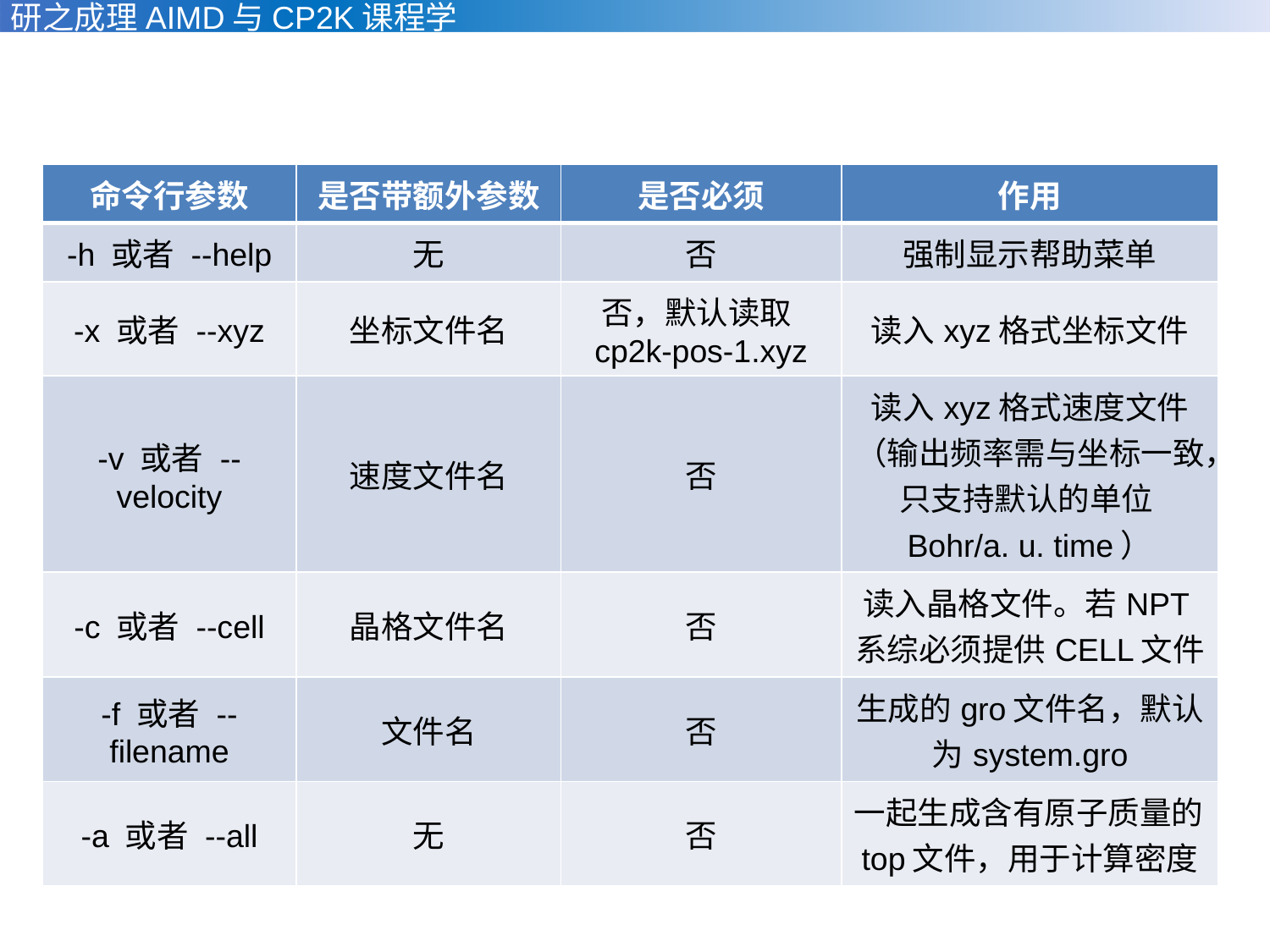

| 命令行参数 | 是否带额外参数 | 是否必须 | 作用 |
| --- | --- | --- | --- |
| -h 或者 --help | 无 | 否 | 强制显示帮助菜单 |
| -x 或者 --xyz | 坐标文件名 | 否，默认读取cp2k-pos-1.xyz | 读入xyz格式坐标文件 |
| -v 或者 --velocity | 速度文件名 | 否 | 读入xyz格式速度文件（输出频率需与坐标一致，只支持默认的单位 Bohr/a. u. time） |
| -c 或者 --cell | 晶格文件名 | 否 | 读入晶格文件。若NPT系综必须提供CELL文件 |
| -f 或者 --filename | 文件名 | 否 | 生成的gro文件名，默认为system.gro |
| -a 或者 --all | 无 | 否 | 一起生成含有原子质量的top文件，用于计算密度 |